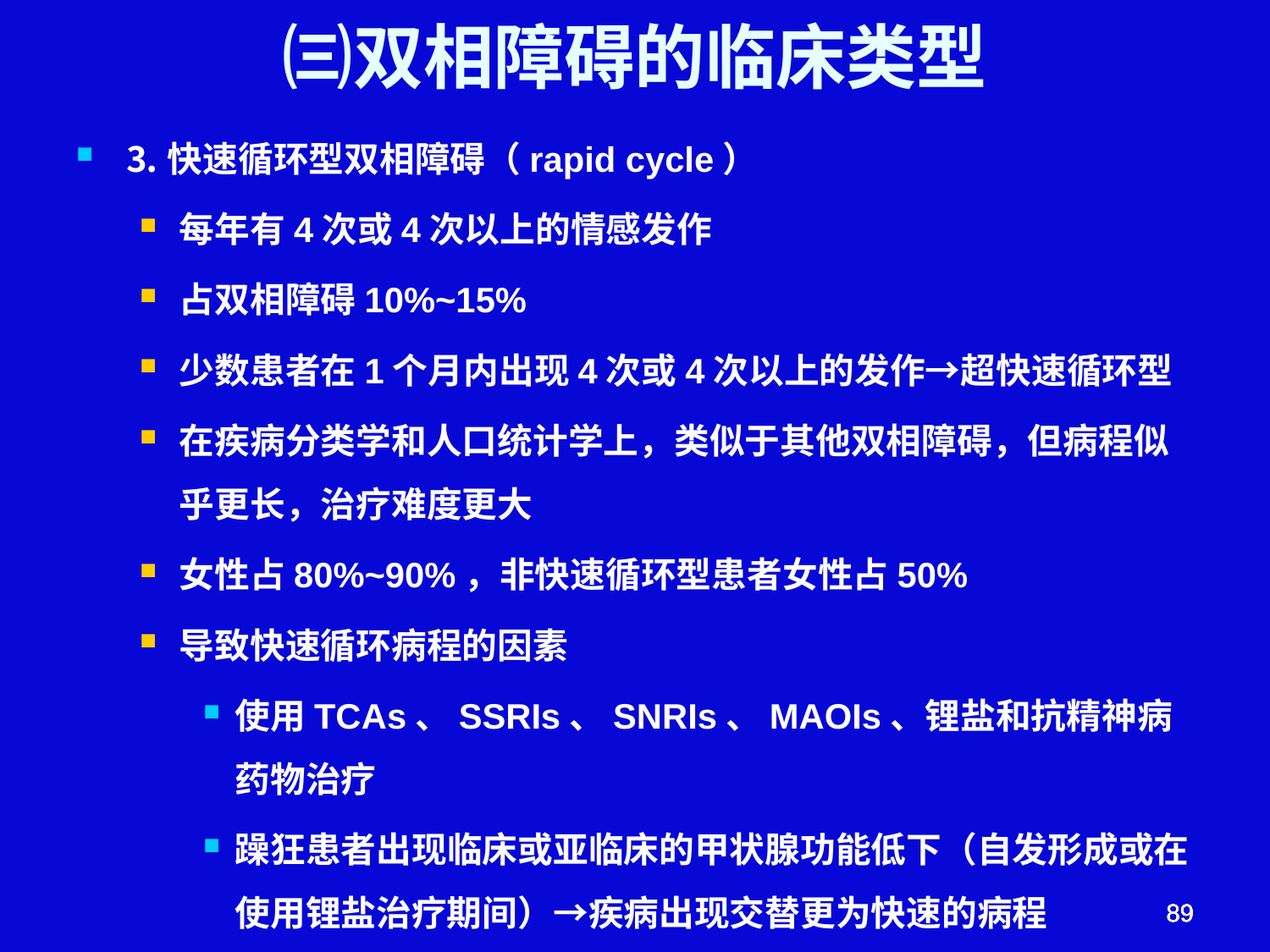

# ㈢双相障碍的临床类型
⒊快速循环型双相障碍（rapid cycle）
每年有4次或4次以上的情感发作
占双相障碍10%~15%
少数患者在1个月内出现4次或4次以上的发作→超快速循环型
在疾病分类学和人口统计学上，类似于其他双相障碍，但病程似乎更长，治疗难度更大
女性占80%~90%，非快速循环型患者女性占50%
导致快速循环病程的因素
使用TCAs、SSRIs、SNRIs、MAOIs、锂盐和抗精神病药物治疗
躁狂患者出现临床或亚临床的甲状腺功能低下（自发形成或在使用锂盐治疗期间）→疾病出现交替更为快速的病程
89
89
89
89
89
89